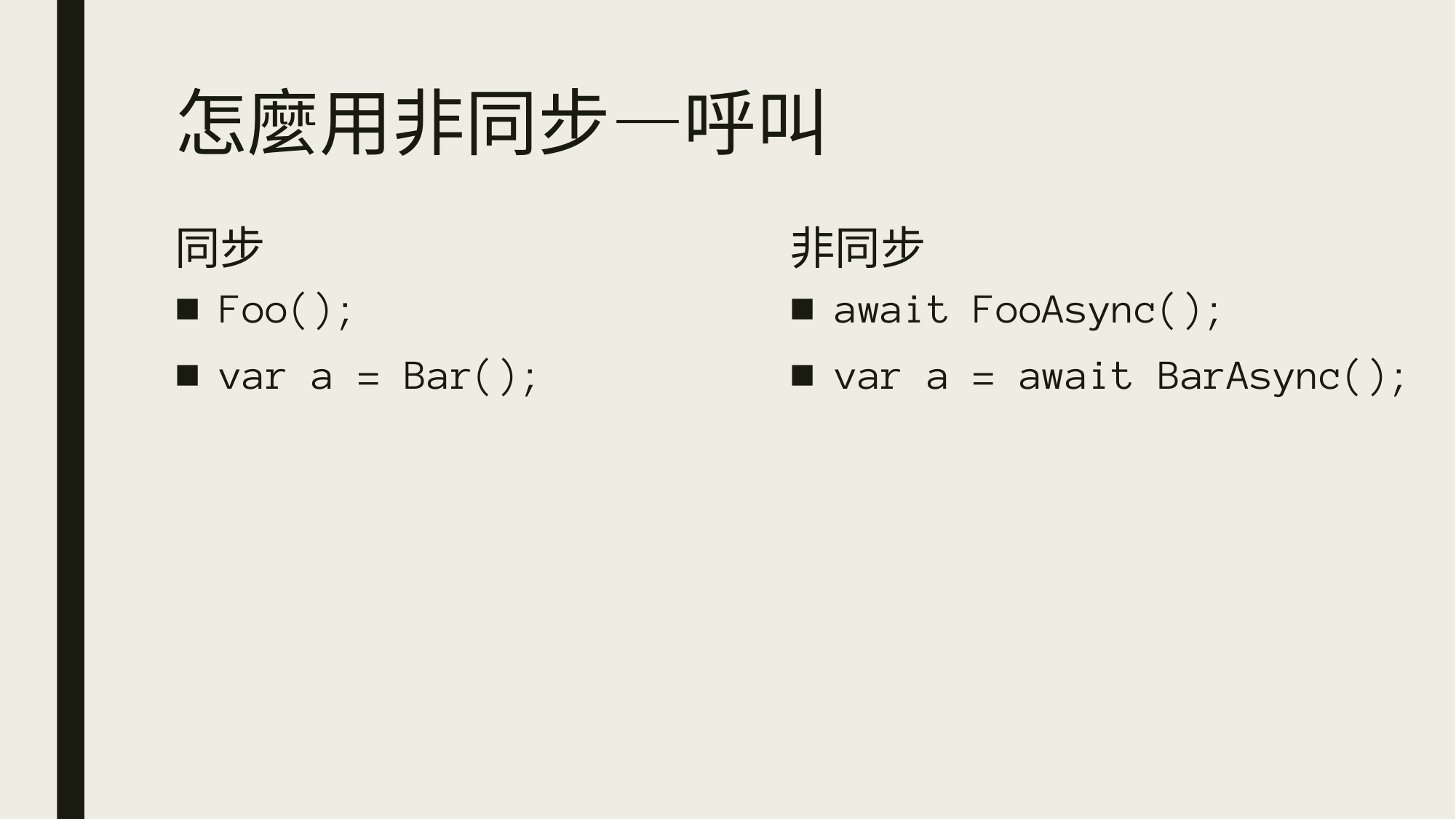

# 怎麼用非同步—呼叫
同步
非同步
Foo();
var a = Bar();
await FooAsync();
var a = await BarAsync();